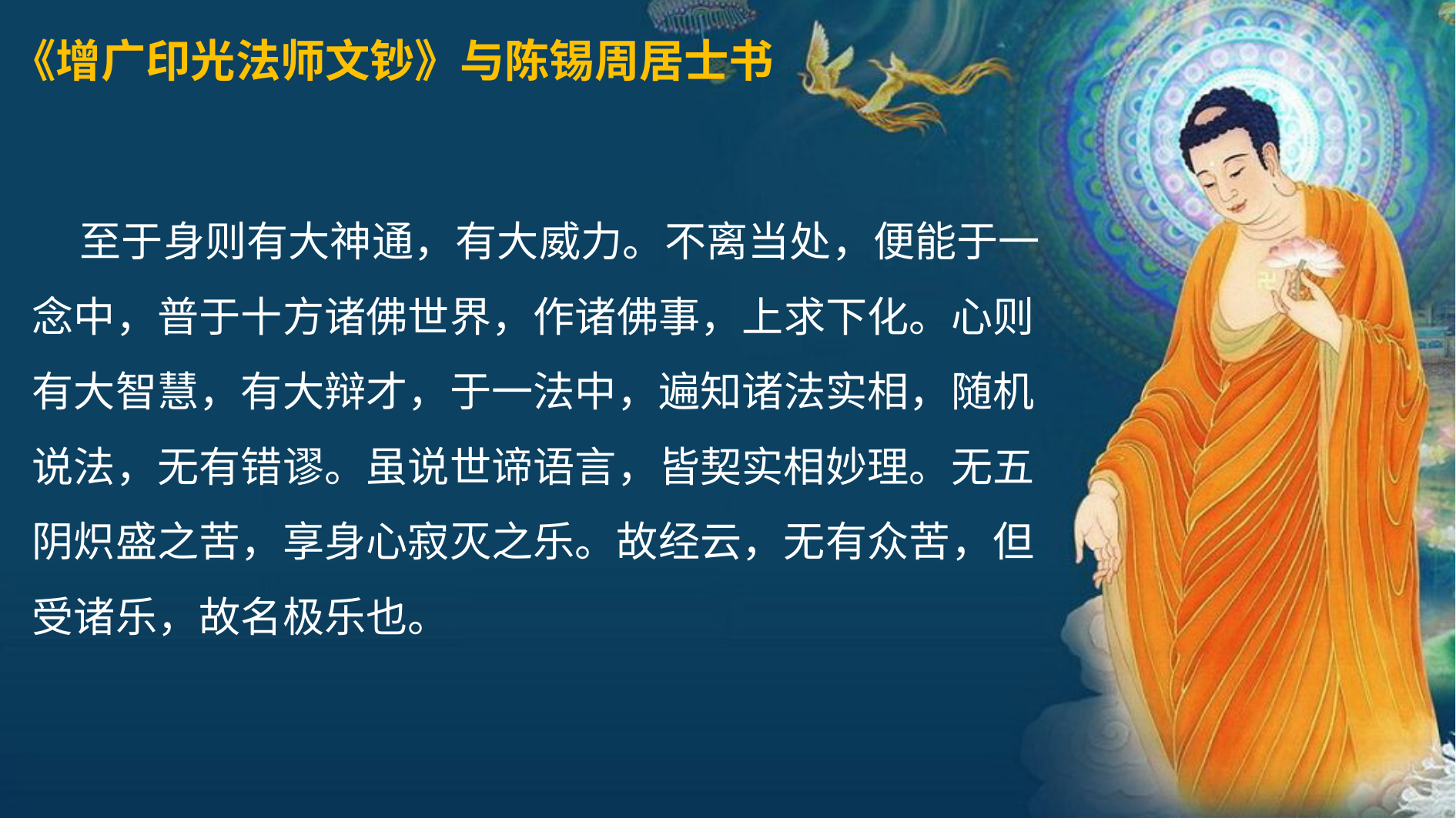

《增广印光法师文钞》与陈锡周居士书
    至于身则有大神通，有大威力。不离当处，便能于一念中，普于十方诸佛世界，作诸佛事，上求下化。心则有大智慧，有大辩才，于一法中，遍知诸法实相，随机说法，无有错谬。虽说世谛语言，皆契实相妙理。无五阴炽盛之苦，享身心寂灭之乐。故经云，无有众苦，但受诸乐，故名极乐也。